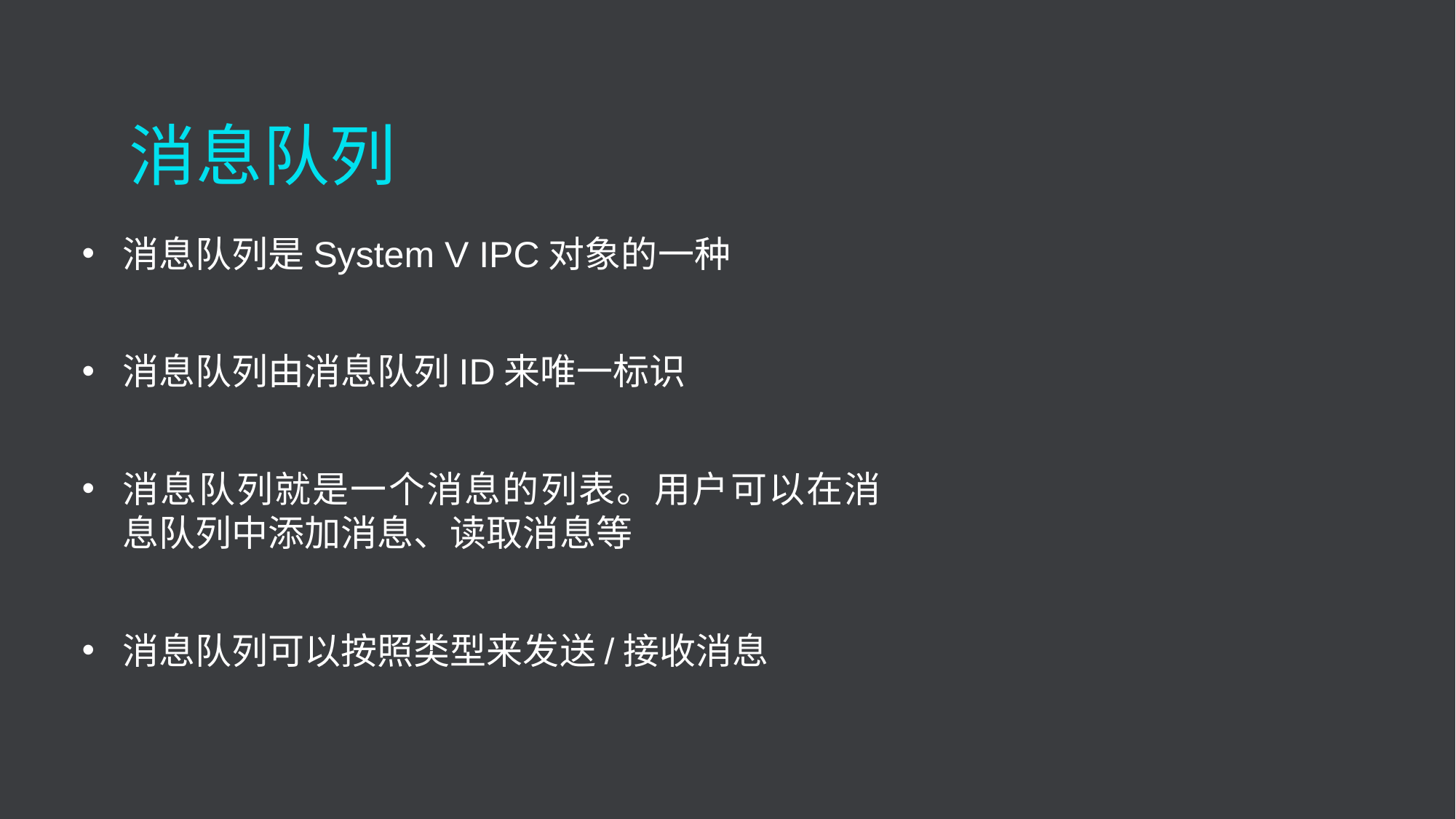

消息队列
消息队列是System V IPC对象的一种

消息队列由消息队列ID来唯一标识

消息队列就是一个消息的列表。用户可以在消息队列中添加消息、读取消息等

消息队列可以按照类型来发送/接收消息